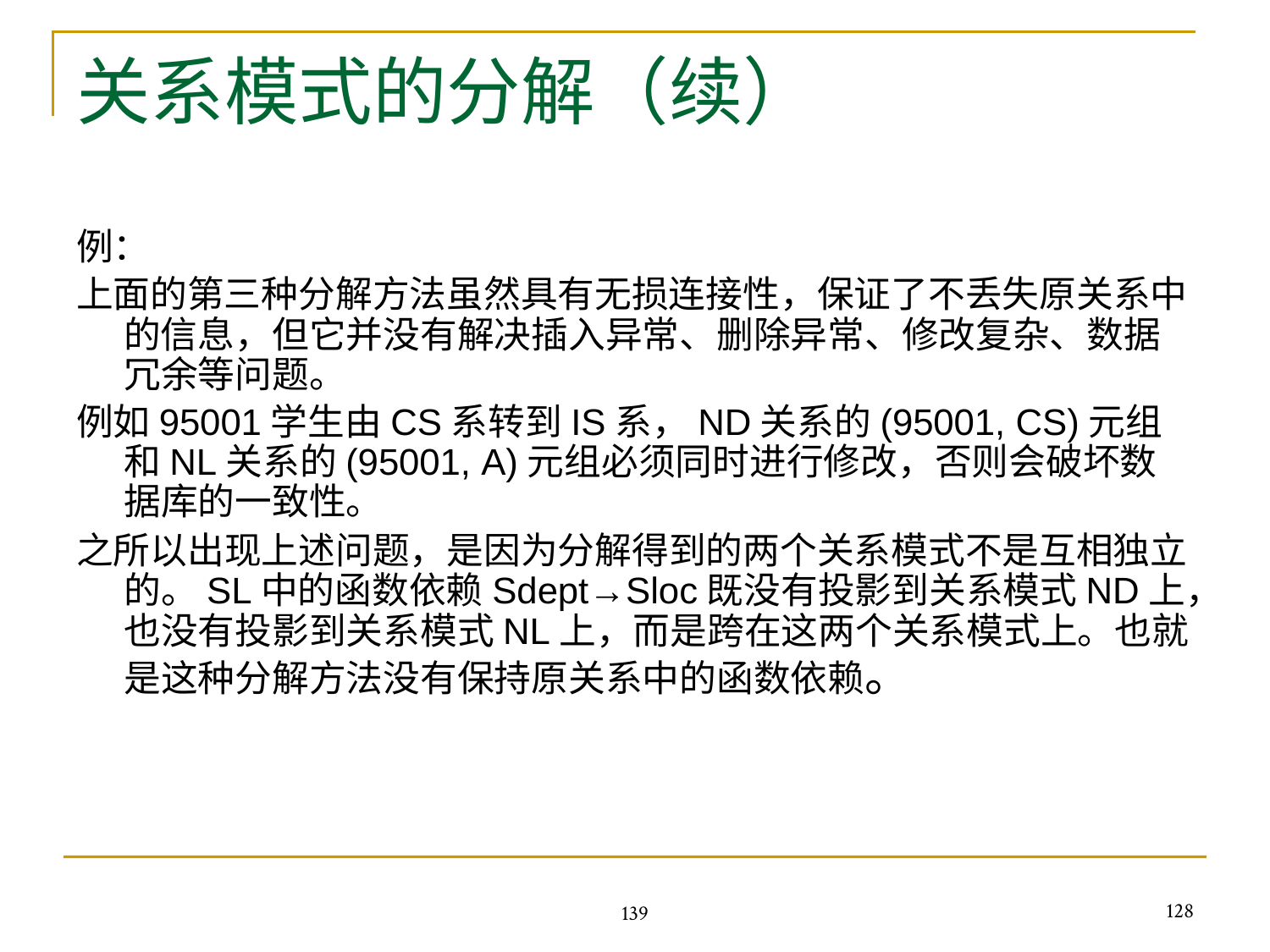

# 关系模式的分解（续）
例：
上面的第三种分解方法虽然具有无损连接性，保证了不丢失原关系中的信息，但它并没有解决插入异常、删除异常、修改复杂、数据冗余等问题。
例如95001学生由CS系转到IS系，ND关系的(95001, CS)元组和NL关系的(95001, A)元组必须同时进行修改，否则会破坏数据库的一致性。
之所以出现上述问题，是因为分解得到的两个关系模式不是互相独立的。SL中的函数依赖Sdept→Sloc既没有投影到关系模式ND上，也没有投影到关系模式NL上，而是跨在这两个关系模式上。也就是这种分解方法没有保持原关系中的函数依赖。
128
139